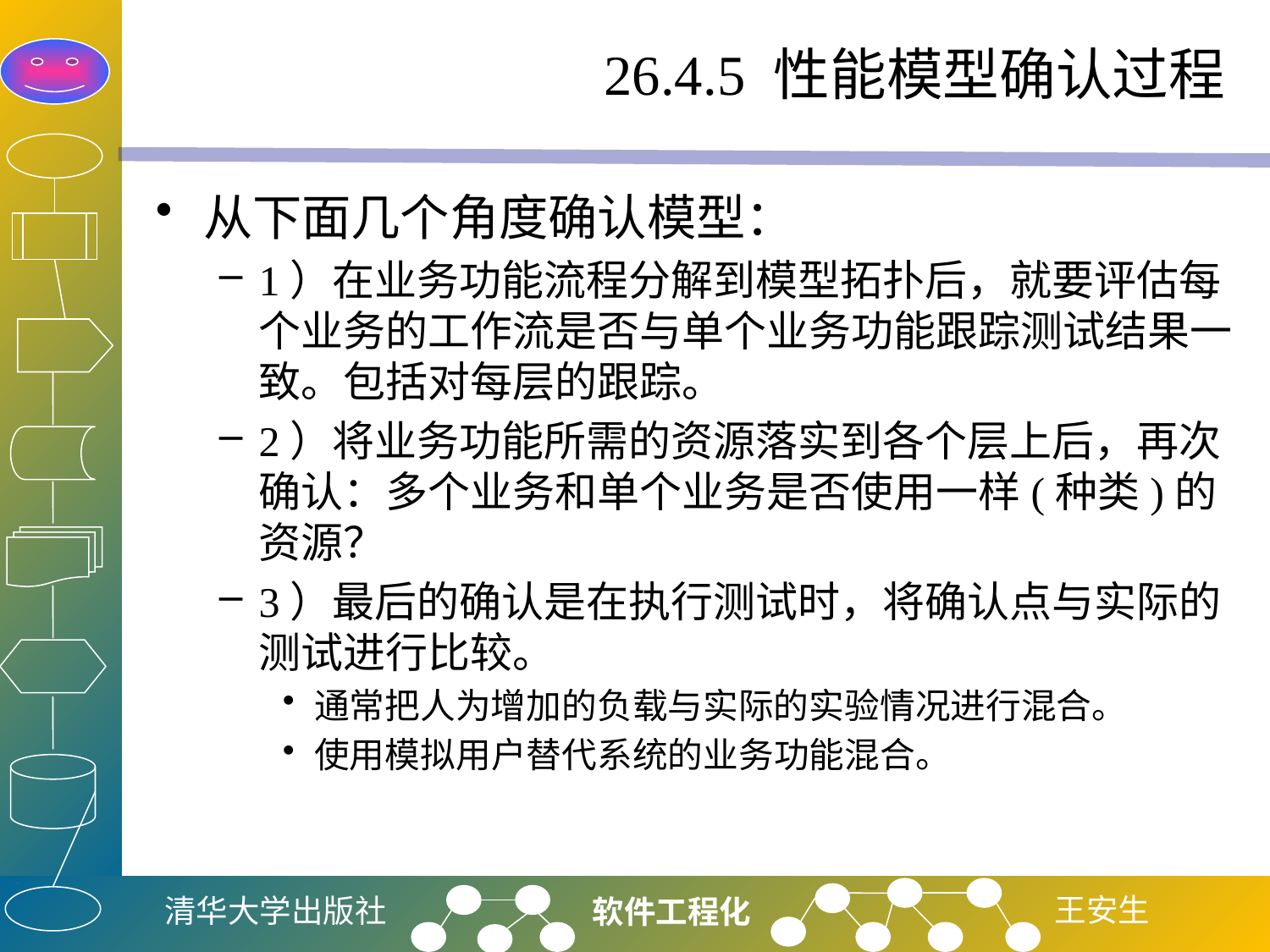

# 26.4.5 性能模型确认过程
从下面几个角度确认模型：
1）在业务功能流程分解到模型拓扑后，就要评估每个业务的工作流是否与单个业务功能跟踪测试结果一致。包括对每层的跟踪。
2）将业务功能所需的资源落实到各个层上后，再次确认：多个业务和单个业务是否使用一样(种类)的资源？
3）最后的确认是在执行测试时，将确认点与实际的测试进行比较。
通常把人为增加的负载与实际的实验情况进行混合。
使用模拟用户替代系统的业务功能混合。